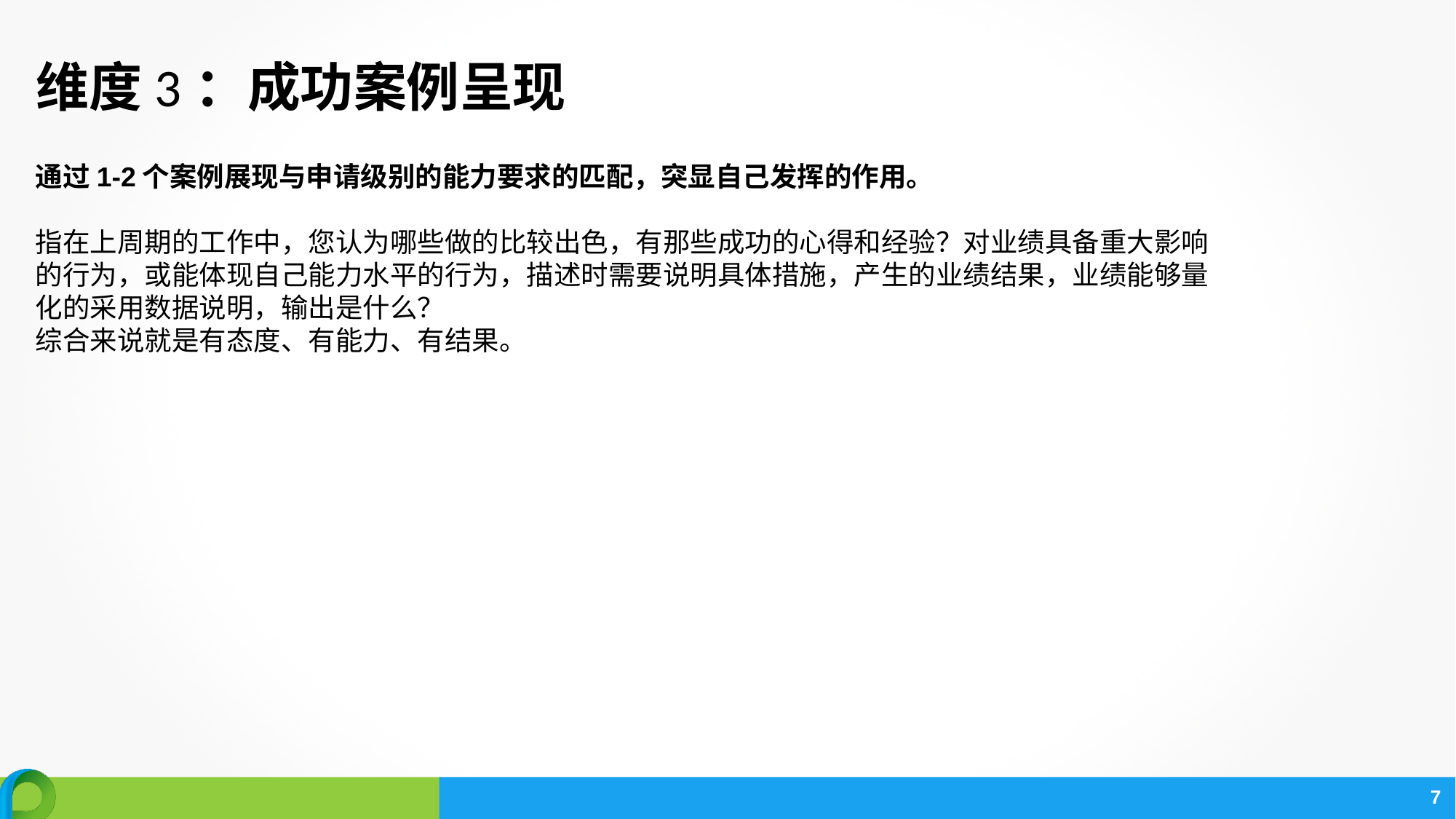

维度3：成功案例呈现
通过1-2个案例展现与申请级别的能力要求的匹配，突显自己发挥的作用。

指在上周期的工作中，您认为哪些做的比较出色，有那些成功的心得和经验？对业绩具备重大影响的行为，或能体现自己能力水平的行为，描述时需要说明具体措施，产生的业绩结果，业绩能够量化的采用数据说明，输出是什么？
综合来说就是有态度、有能力、有结果。